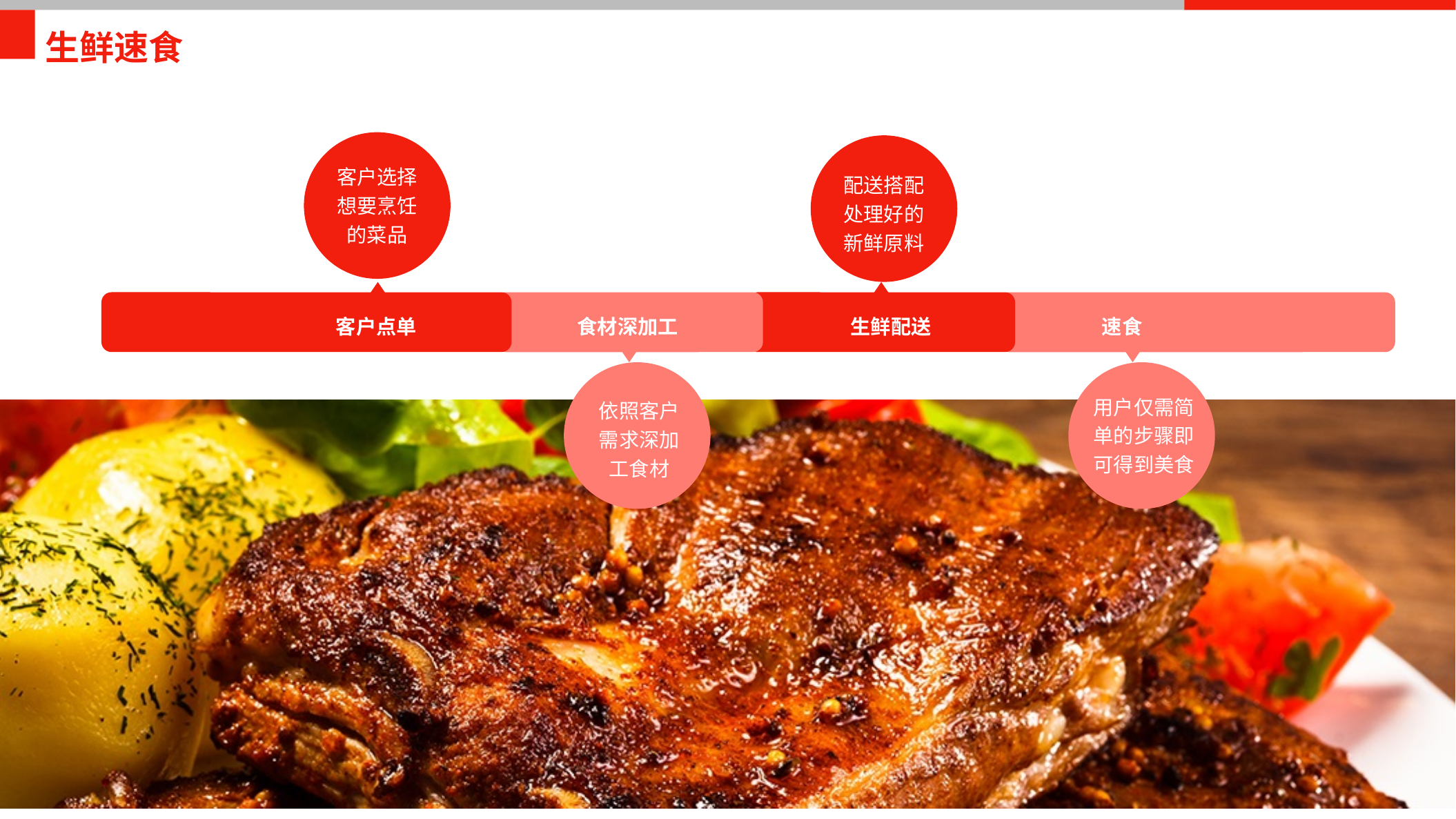

生鲜速食

客户选择想要烹饪的菜品
配送搭配处理好的新鲜原料

客户点单
食材深加工
生鲜配送
速食

用户仅需简单的步骤即可得到美食
依照客户需求深加工食材